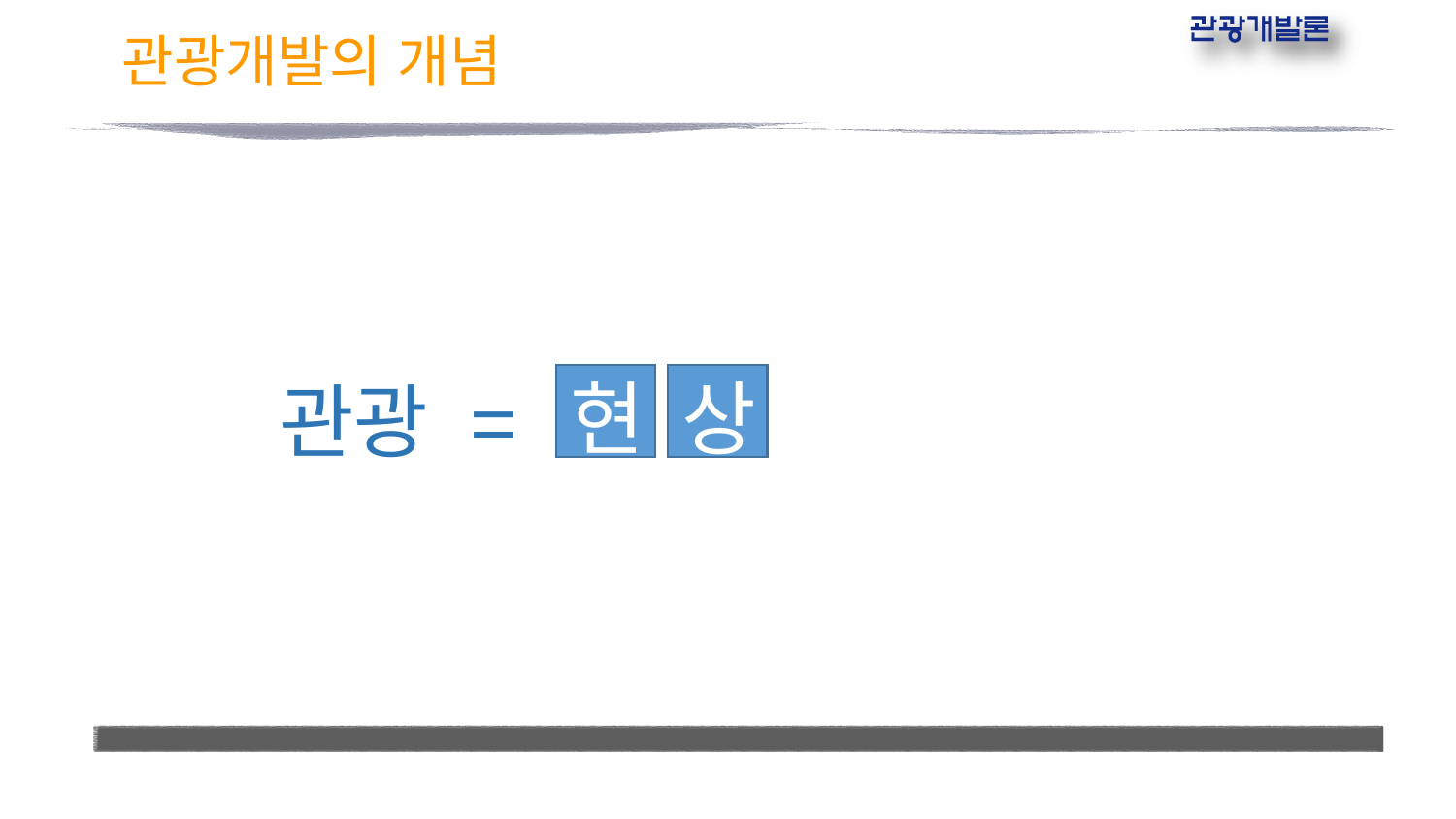

# 관광개발의 개념
관광 =
현
상